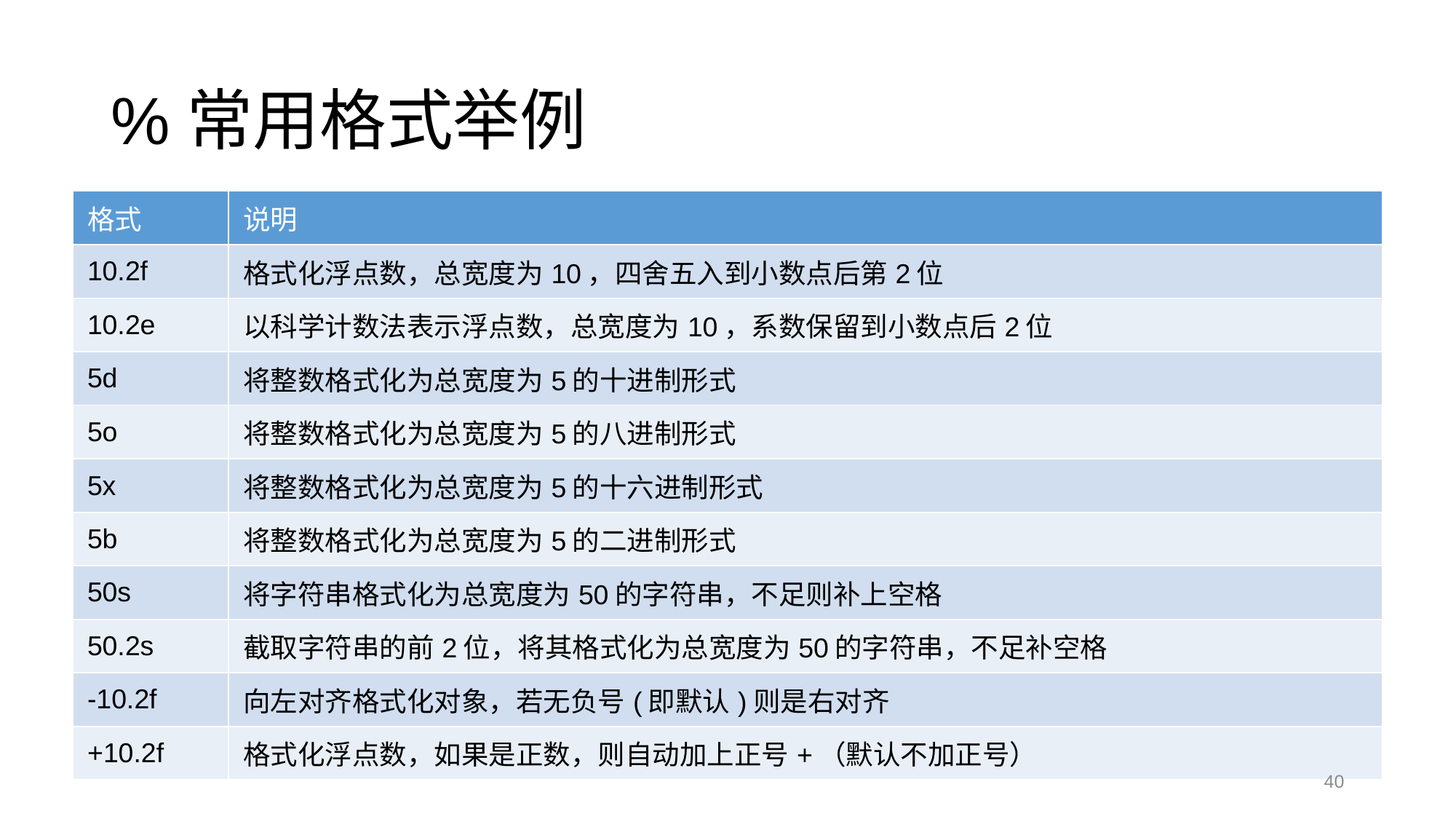

# %常用格式举例
| 格式 | 说明 |
| --- | --- |
| 10.2f | 格式化浮点数，总宽度为10，四舍五入到小数点后第2位 |
| 10.2e | 以科学计数法表示浮点数，总宽度为10，系数保留到小数点后2位 |
| 5d | 将整数格式化为总宽度为5的十进制形式 |
| 5o | 将整数格式化为总宽度为5的八进制形式 |
| 5x | 将整数格式化为总宽度为5的十六进制形式 |
| 5b | 将整数格式化为总宽度为5的二进制形式 |
| 50s | 将字符串格式化为总宽度为50的字符串，不足则补上空格 |
| 50.2s | 截取字符串的前2位，将其格式化为总宽度为50的字符串，不足补空格 |
| -10.2f | 向左对齐格式化对象，若无负号(即默认)则是右对齐 |
| +10.2f | 格式化浮点数，如果是正数，则自动加上正号+（默认不加正号） |
40